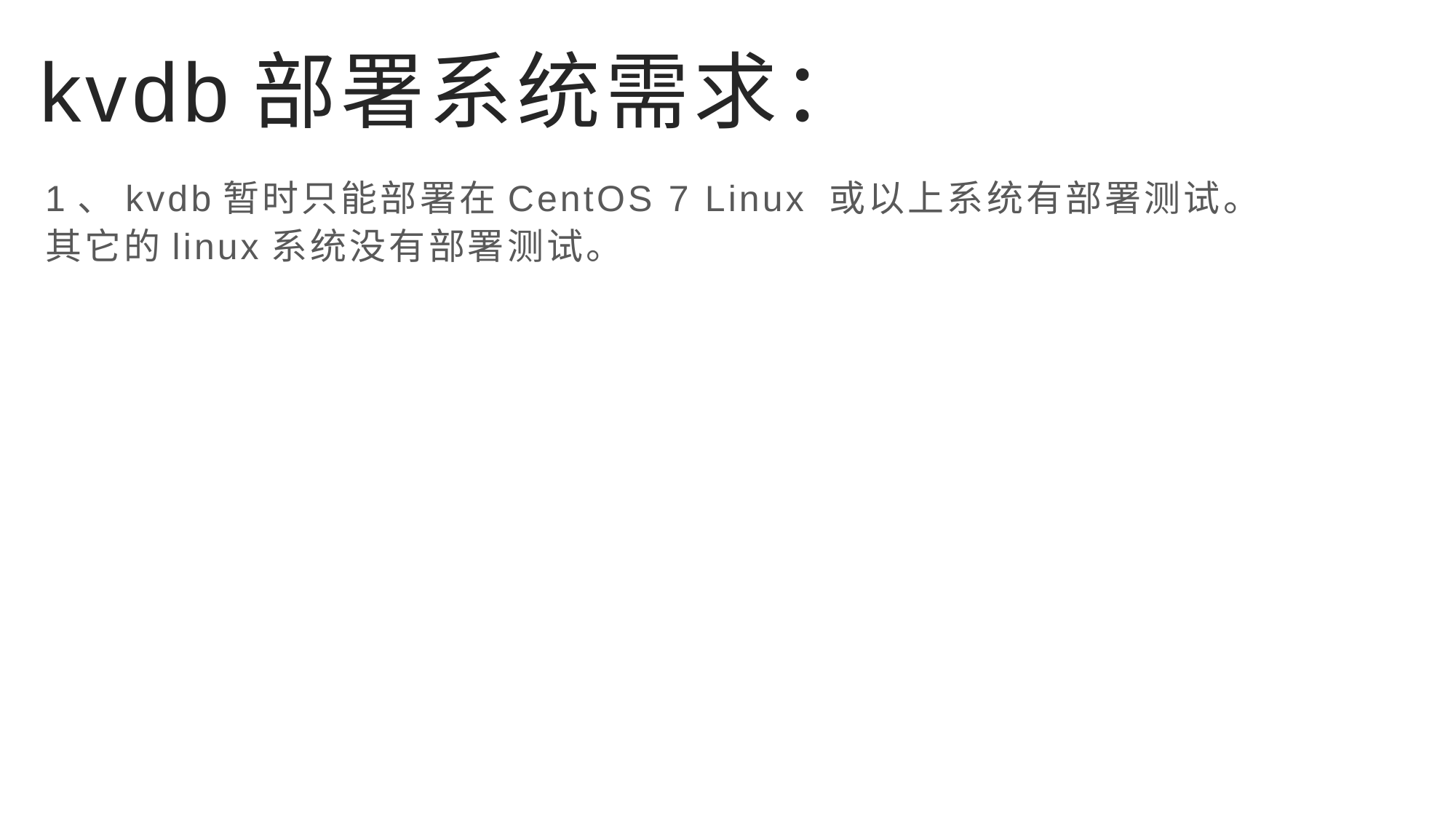

# kvdb部署系统需求：
1、kvdb暂时只能部署在CentOS 7 Linux 或以上系统有部署测试。其它的linux系统没有部署测试。